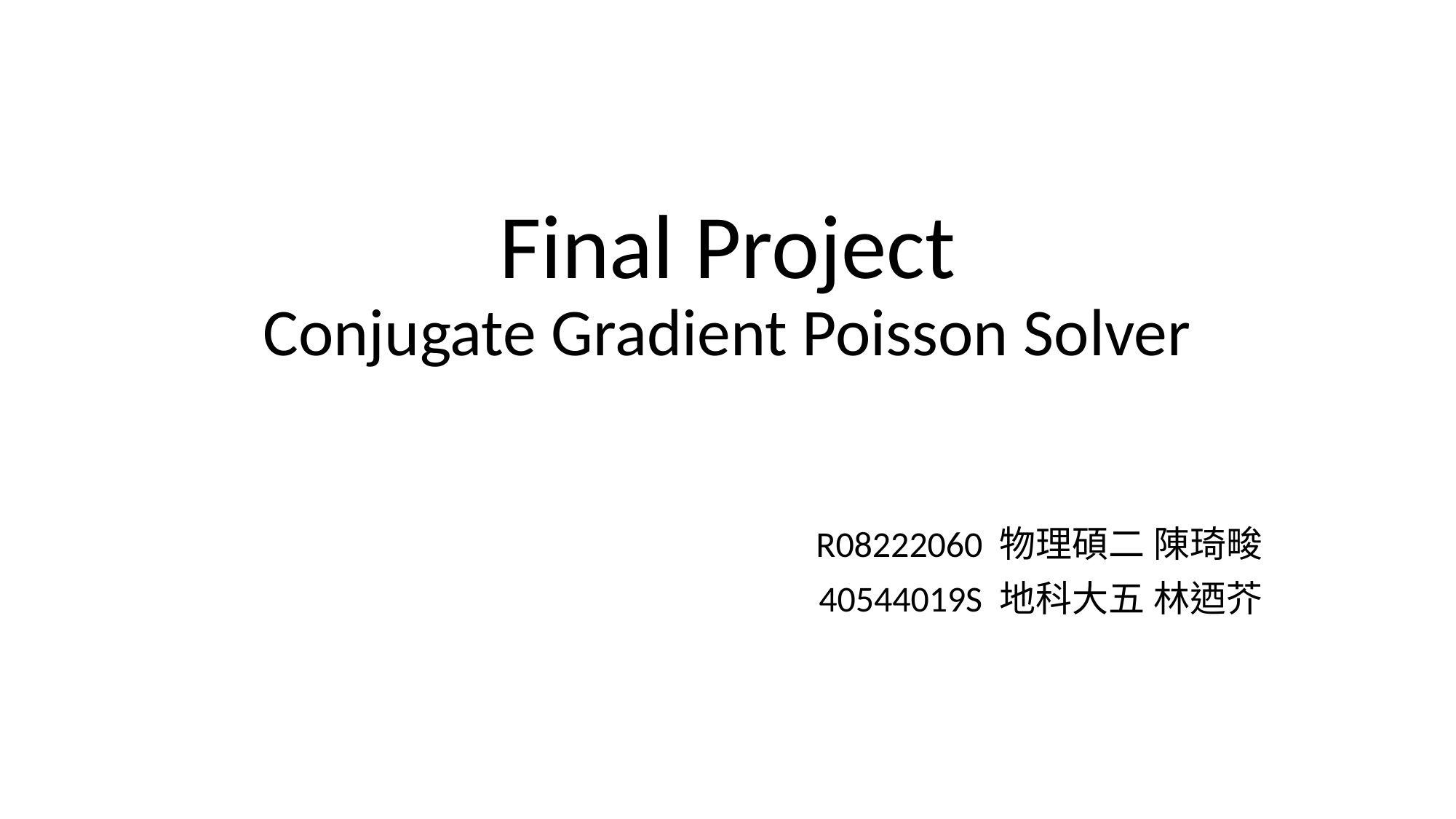

# Final Project Conjugate Gradient Poisson Solver
R08222060 物理碩二 陳琦畯
40544019S 地科大五 林迺芥